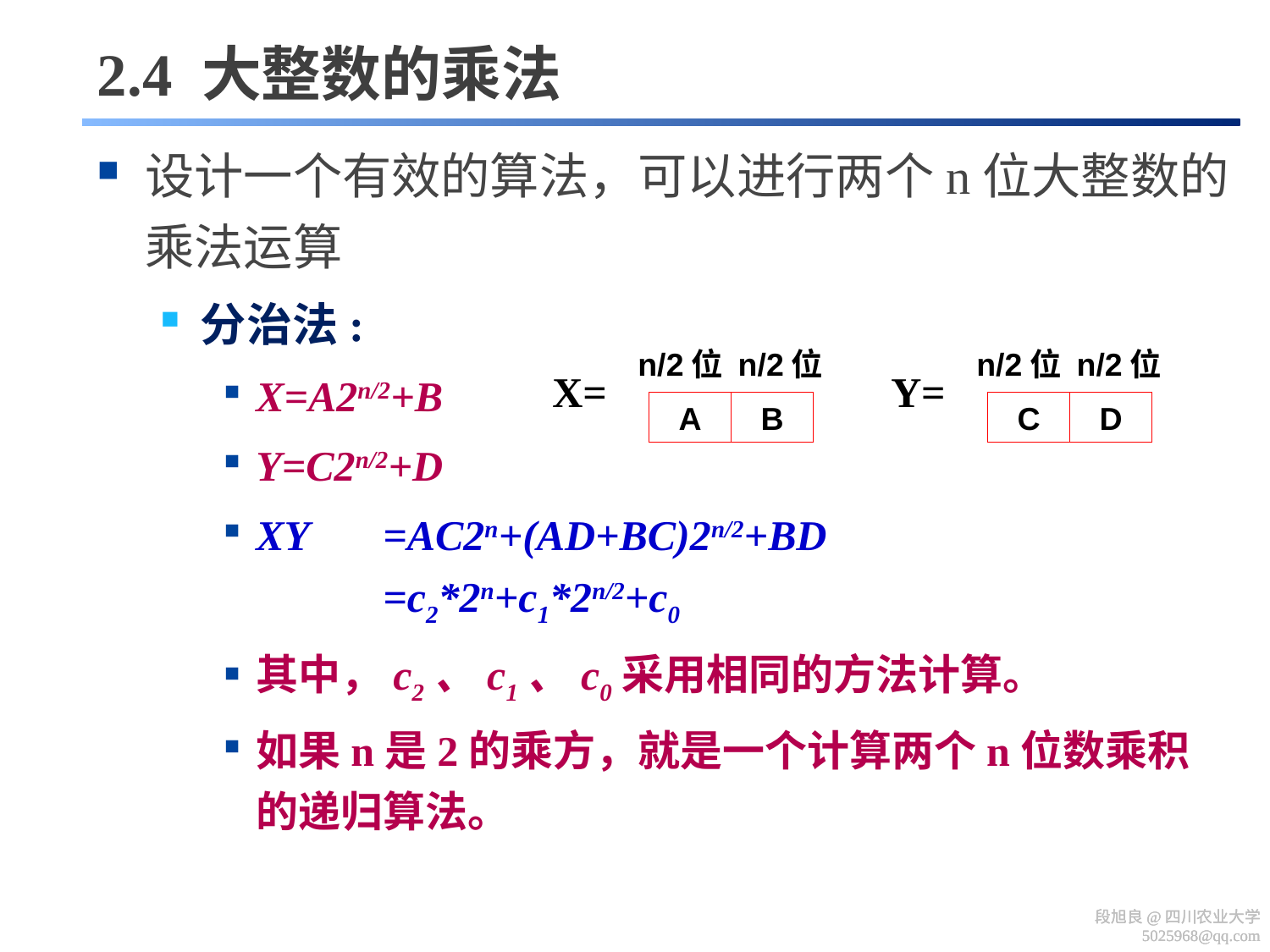

# 2.4 大整数的乘法
设计一个有效的算法，可以进行两个n位大整数的乘法运算
分治法:
X=A2n/2+B
Y=C2n/2+D
XY	=AC2n+(AD+BC)2n/2+BD
	=c2*2n+c1*2n/2+c0
其中，c2、c1、c0采用相同的方法计算。
如果n是2的乘方，就是一个计算两个n位数乘积的递归算法。
n/2位 n/2位
A
B
X=
n/2位 n/2位
C
D
Y=